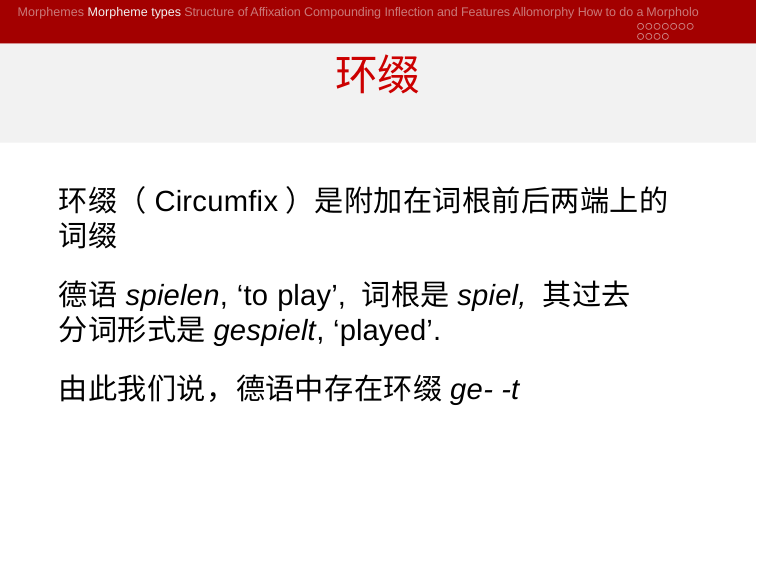

Morphemes Morpheme types Structure of Affixation Compounding Inflection and Features Allomorphy How to do a Morpholo
# 环缀
环缀（Circumfix）是附加在词根前后两端上的词缀
德语spielen, ‘to play’, 词根是spiel, 其过去分词形式是gespielt, ‘played’.
由此我们说，德语中存在环缀ge- -t